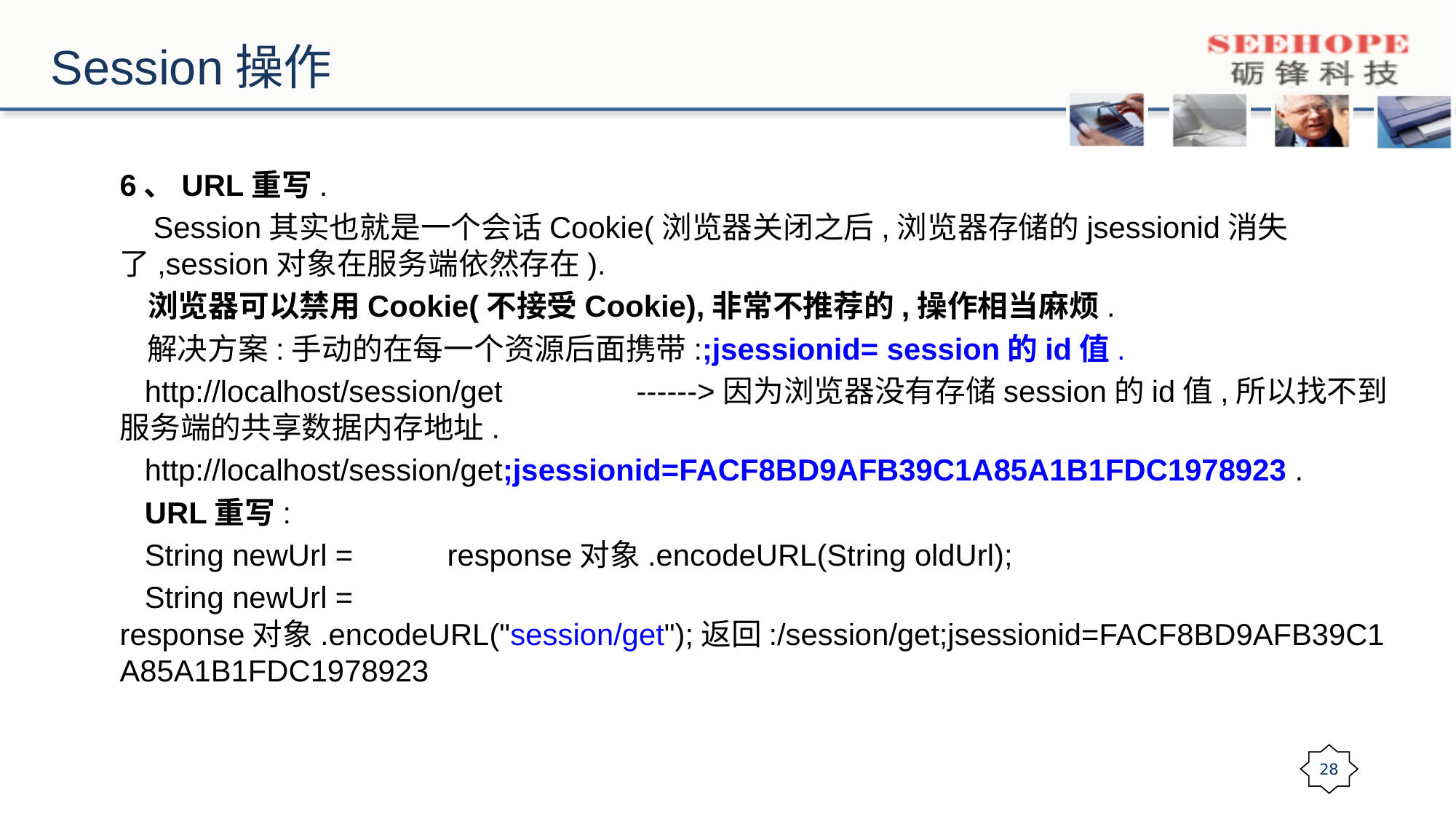

# Session操作
6、URL重写.
    Session其实也就是一个会话Cookie(浏览器关闭之后,浏览器存储的jsessionid消失了,session对象在服务端依然存在).
   浏览器可以禁用Cookie(不接受Cookie),非常不推荐的,操作相当麻烦.
   解决方案:手动的在每一个资源后面携带:;jsessionid= session的id值.
   http://localhost/session/get                ------>因为浏览器没有存储session的id值,所以找不到服务端的共享数据内存地址.
   http://localhost/session/get;jsessionid=FACF8BD9AFB39C1A85A1B1FDC1978923 .
   URL重写:
   String newUrl = 	response对象.encodeURL(String oldUrl);
   String newUrl = 	response对象.encodeURL("session/get");返回:/session/get;jsessionid=FACF8BD9AFB39C1A85A1B1FDC1978923